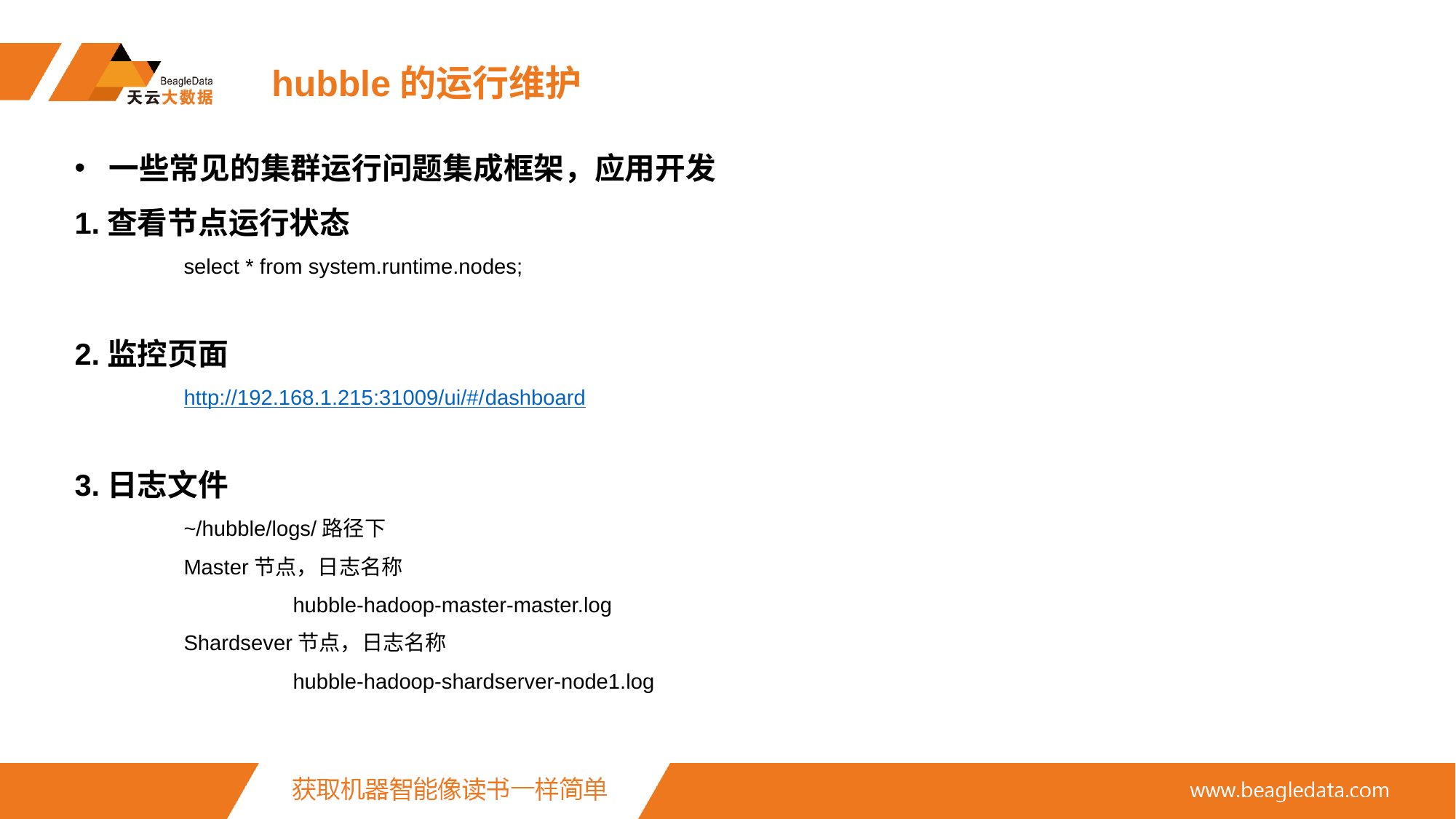

# hubble的运行维护
一些常见的集群运行问题集成框架，应用开发
1.查看节点运行状态
	select * from system.runtime.nodes;

2.监控页面
	http://192.168.1.215:31009/ui/#/dashboard

3.日志文件
~/hubble/logs/路径下
Master节点，日志名称
	hubble-hadoop-master-master.log
Shardsever节点，日志名称
	hubble-hadoop-shardserver-node1.log